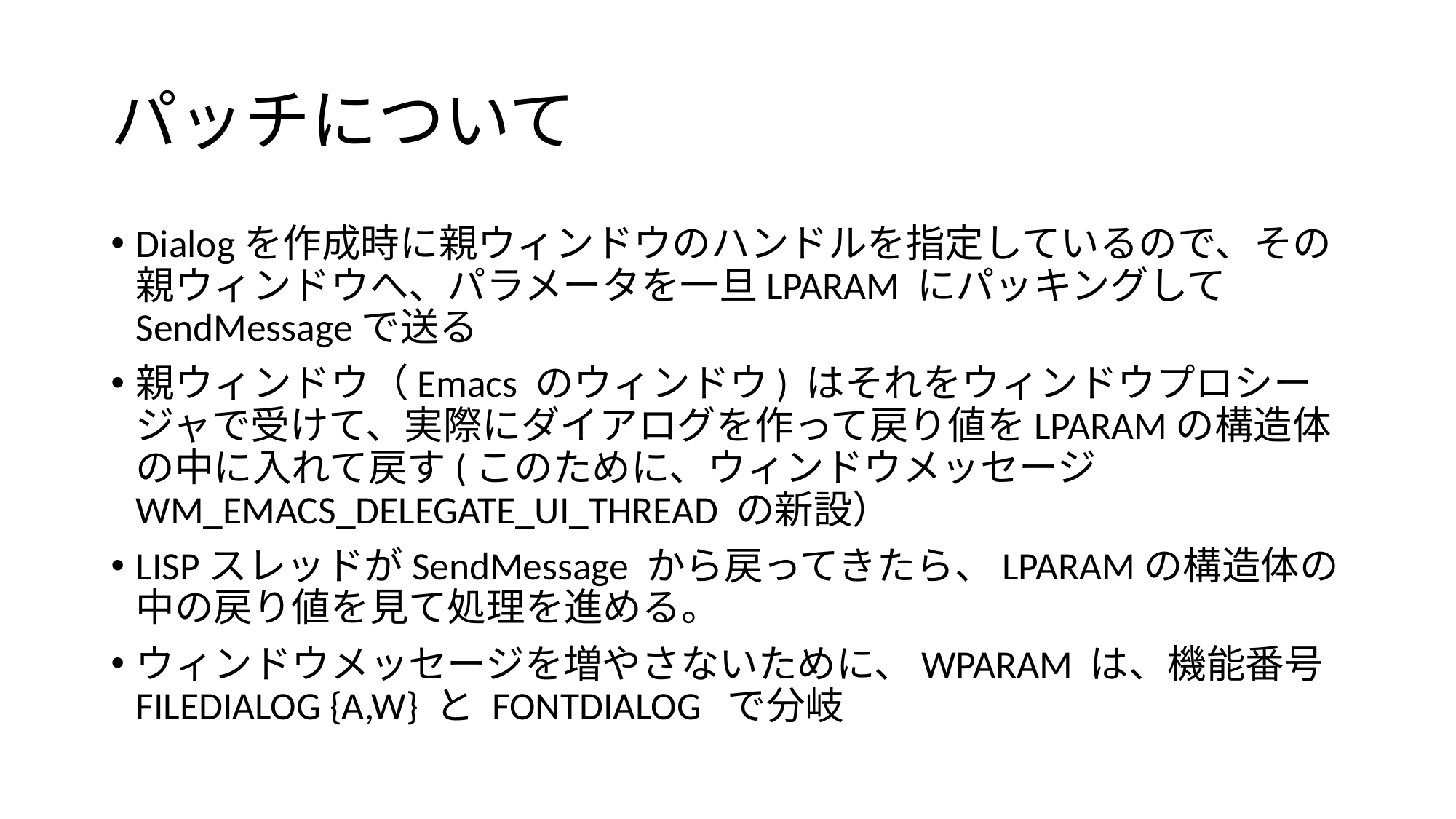

# パッチについて
Dialogを作成時に親ウィンドウのハンドルを指定しているので、その親ウィンドウへ、パラメータを一旦LPARAM にパッキングしてSendMessageで送る
親ウィンドウ（Emacs のウィンドウ) はそれをウィンドウプロシージャで受けて、実際にダイアログを作って戻り値をLPARAMの構造体の中に入れて戻す(このために、ウィンドウメッセージWM_EMACS_DELEGATE_UI_THREAD の新設）
LISPスレッドがSendMessage から戻ってきたら、LPARAMの構造体の中の戻り値を見て処理を進める。
ウィンドウメッセージを増やさないために、WPARAM は、機能番号 FILEDIALOG {A,W} と FONTDIALOG  で分岐